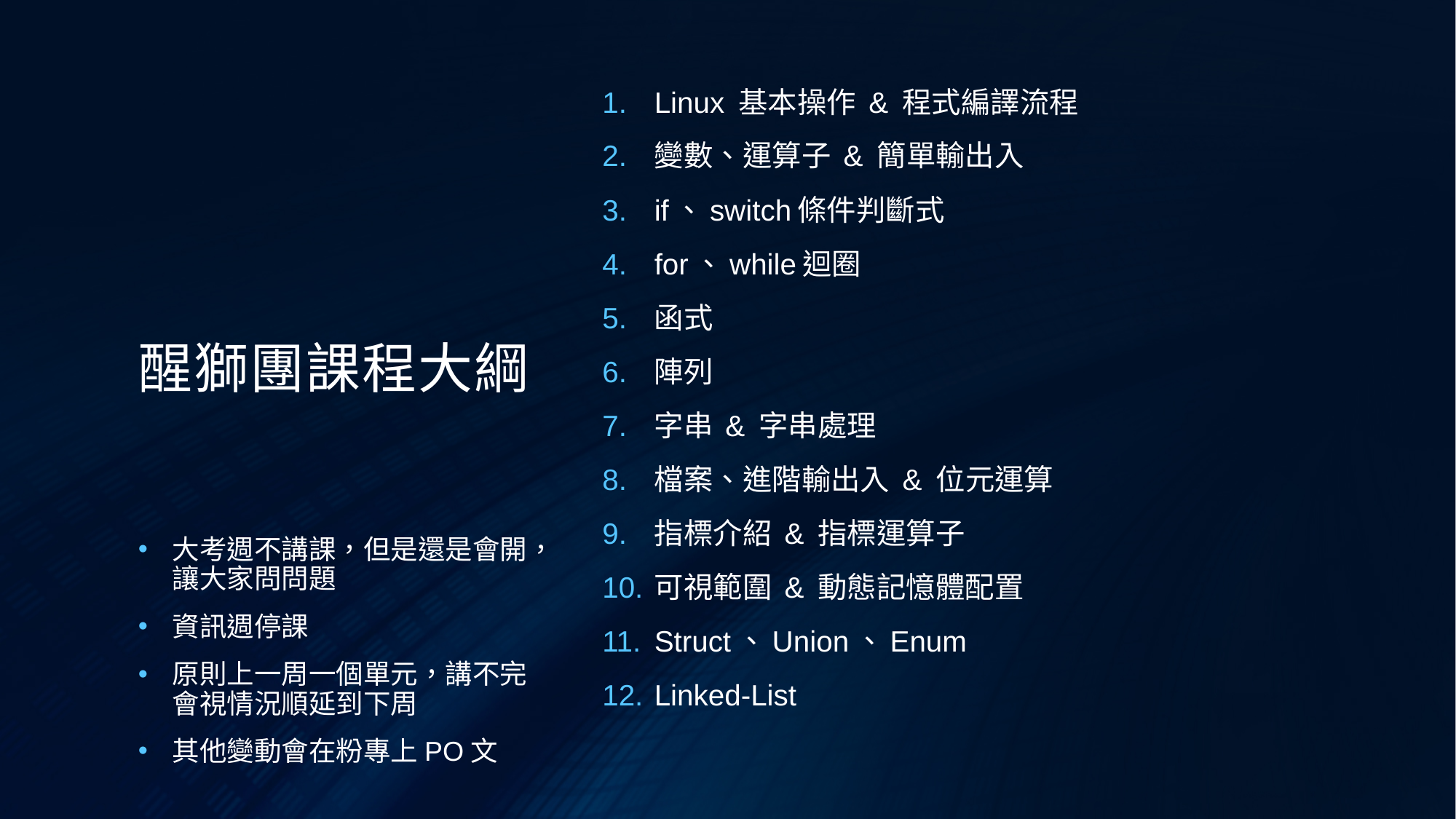

Linux 基本操作 & 程式編譯流程
變數、運算子 & 簡單輸出入
if、switch條件判斷式
for、while迴圈
函式
陣列
字串 & 字串處理
檔案、進階輸出入 & 位元運算
指標介紹 & 指標運算子
可視範圍 & 動態記憶體配置
Struct、Union、Enum
Linked-List
# 醒獅團課程大綱
大考週不講課，但是還是會開，讓大家問問題
資訊週停課
原則上一周一個單元，講不完會視情況順延到下周
其他變動會在粉專上PO文